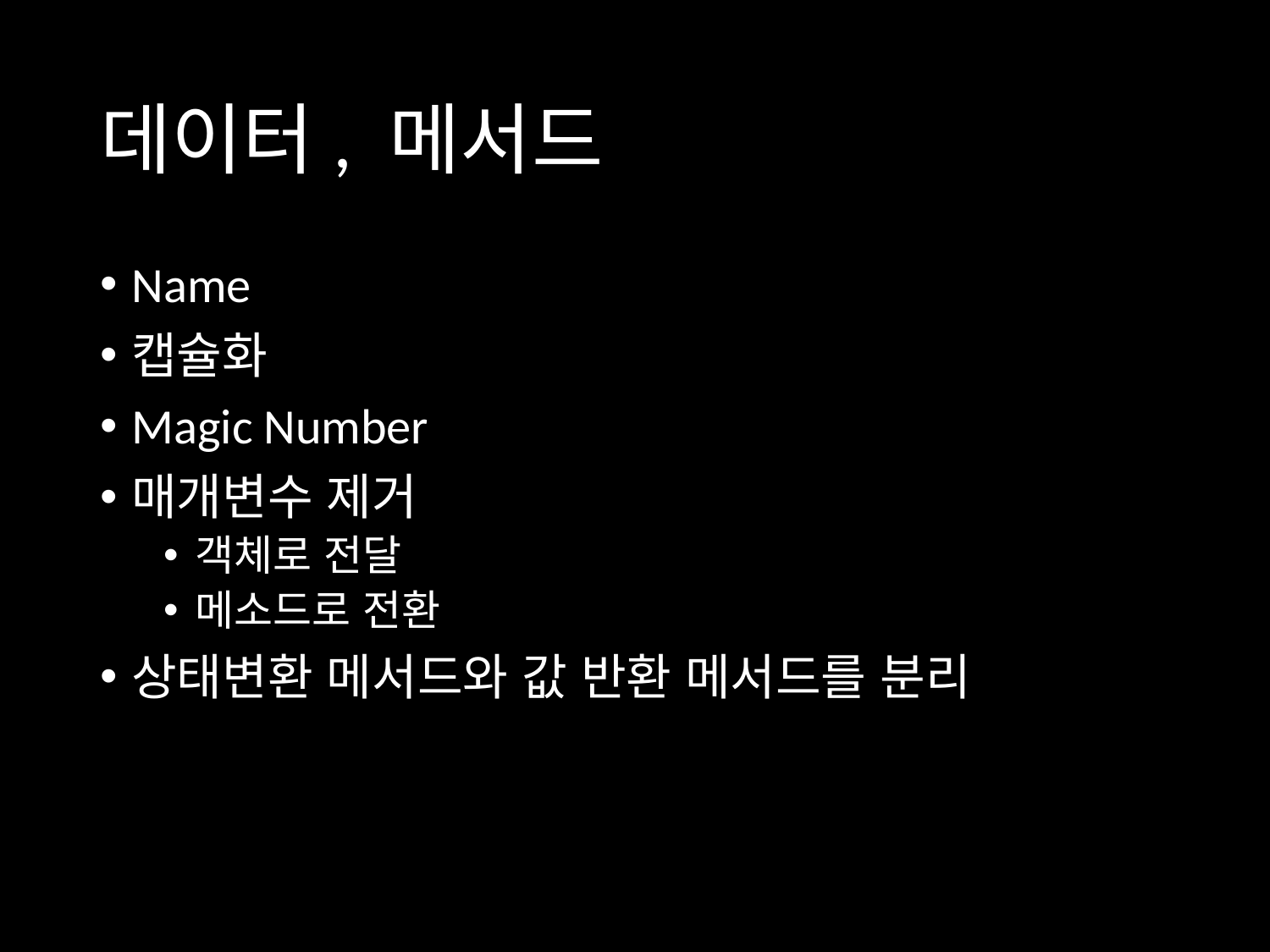

# 데이터, 메서드
Name
캡슐화
Magic Number
매개변수 제거
객체로 전달
메소드로 전환
상태변환 메서드와 값 반환 메서드를 분리